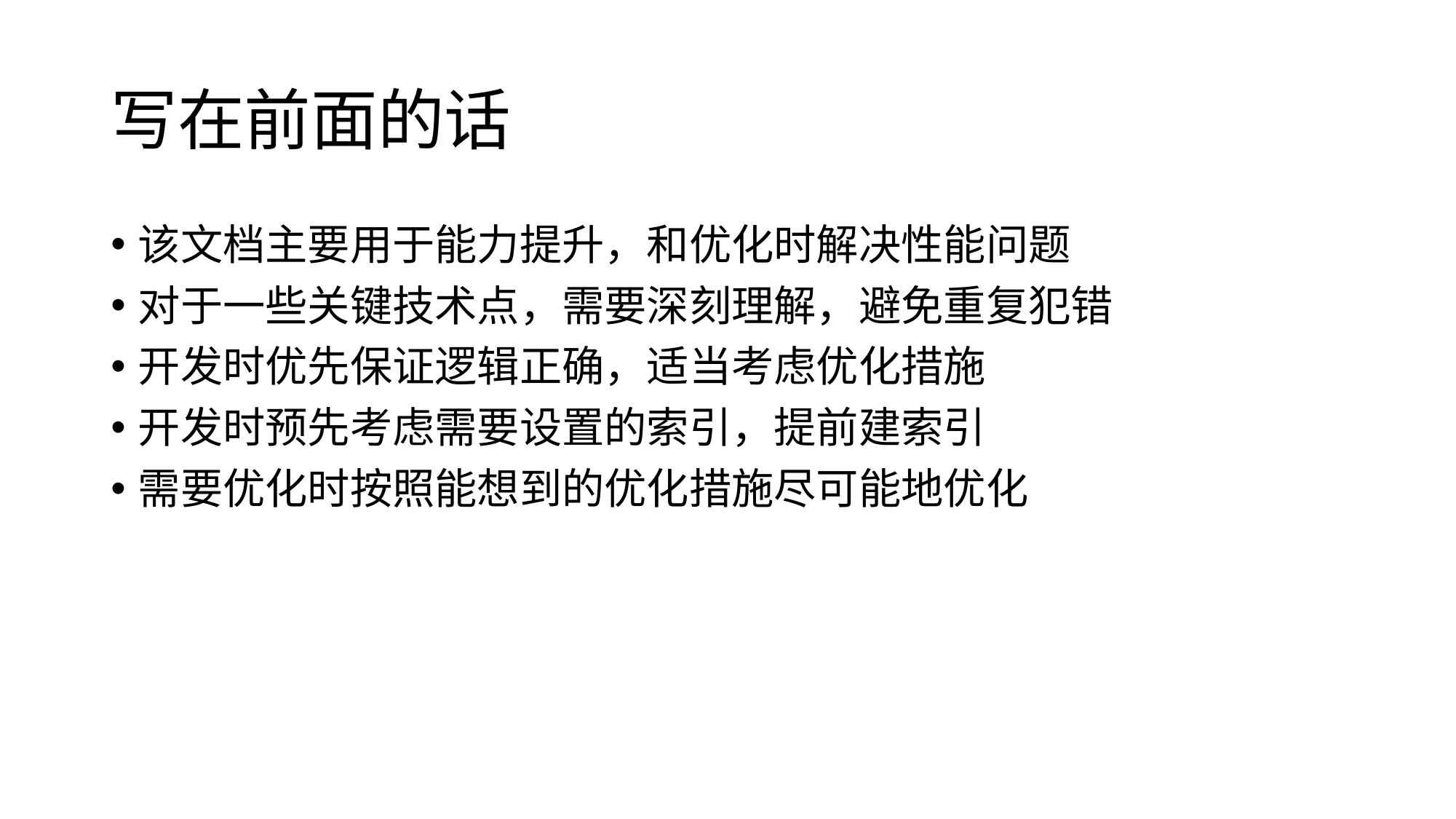

# 写在前面的话
该文档主要用于能力提升，和优化时解决性能问题
对于一些关键技术点，需要深刻理解，避免重复犯错
开发时优先保证逻辑正确，适当考虑优化措施
开发时预先考虑需要设置的索引，提前建索引
需要优化时按照能想到的优化措施尽可能地优化